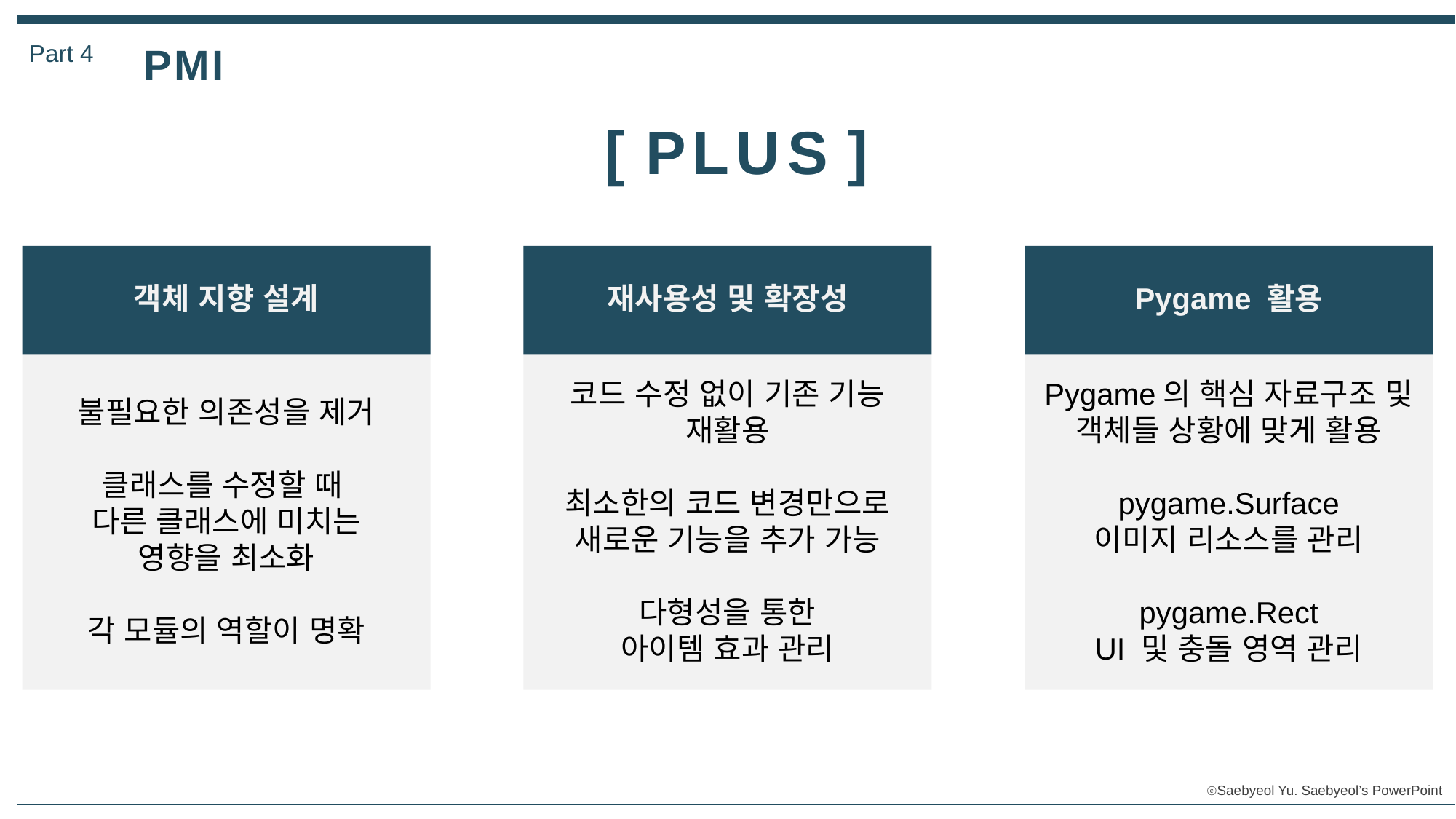

Part 4
P M I
[  P L U S  ]

객체 지향 설계
재사용성 및 확장성
Pygame 활용
Pygame의 핵심 자료구조 및 객체들 상황에 맞게 활용
pygame.Surface
이미지 리소스를 관리
pygame.Rect
UI 및 충돌 영역 관리
코드 수정 없이 기존 기능 재활용
최소한의 코드 변경만으로 새로운 기능을 추가 가능
다형성을 통한
아이템 효과 관리
불필요한 의존성을 제거
클래스를 수정할 때
다른 클래스에 미치는 영향을 최소화

각 모듈의 역할이 명확